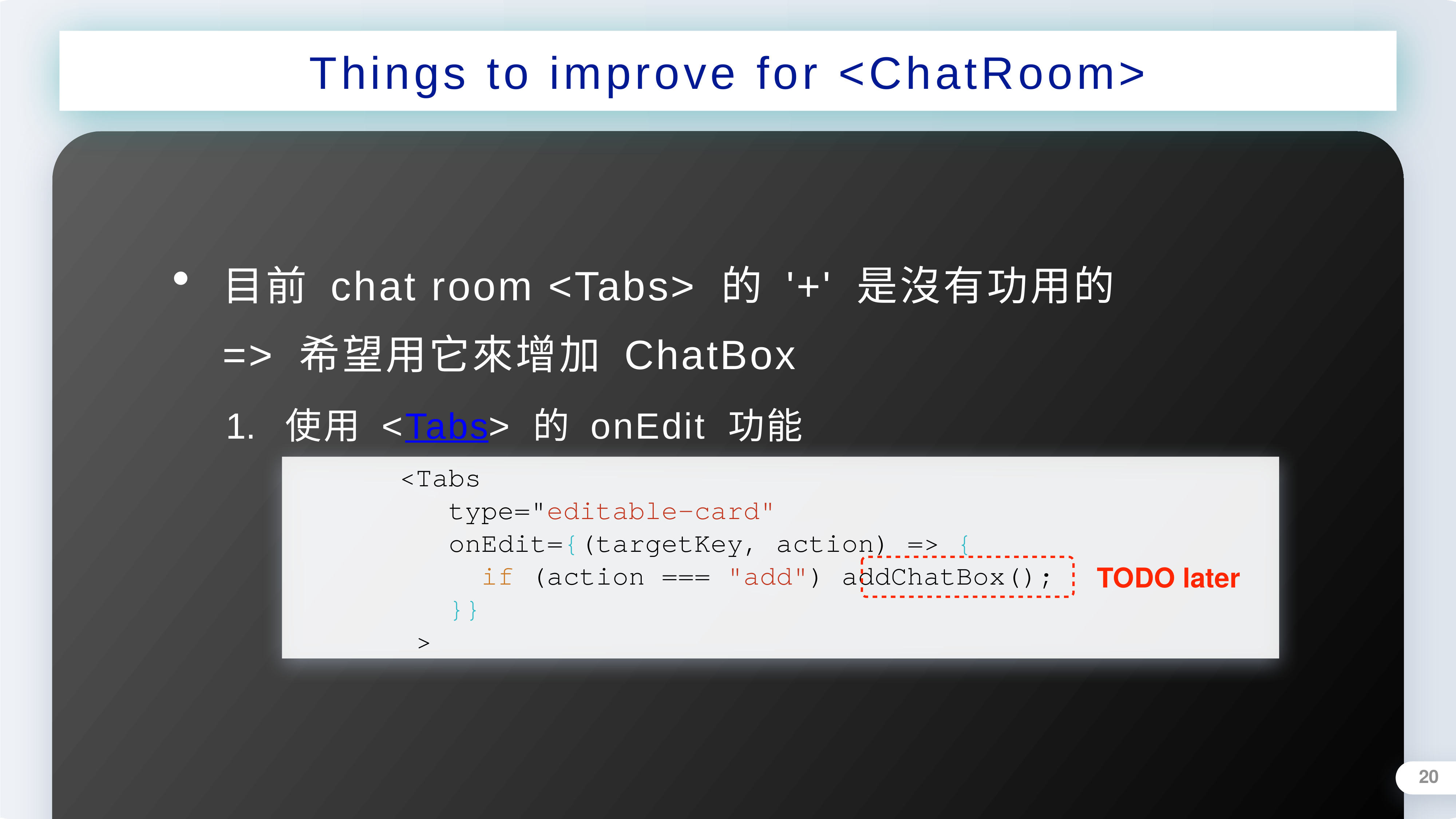

Things to improve for <ChatRoom>
目前 chat room <Tabs> 的 '+' 是沒有功用的
=> 希望用它來增加 ChatBox
使用 <Tabs> 的 onEdit 功能
       <Tabs
          type="editable-card"
          onEdit={(targetKey, action) => {
            if (action === "add") addChatBox();
          }}
        >

TODO later
20